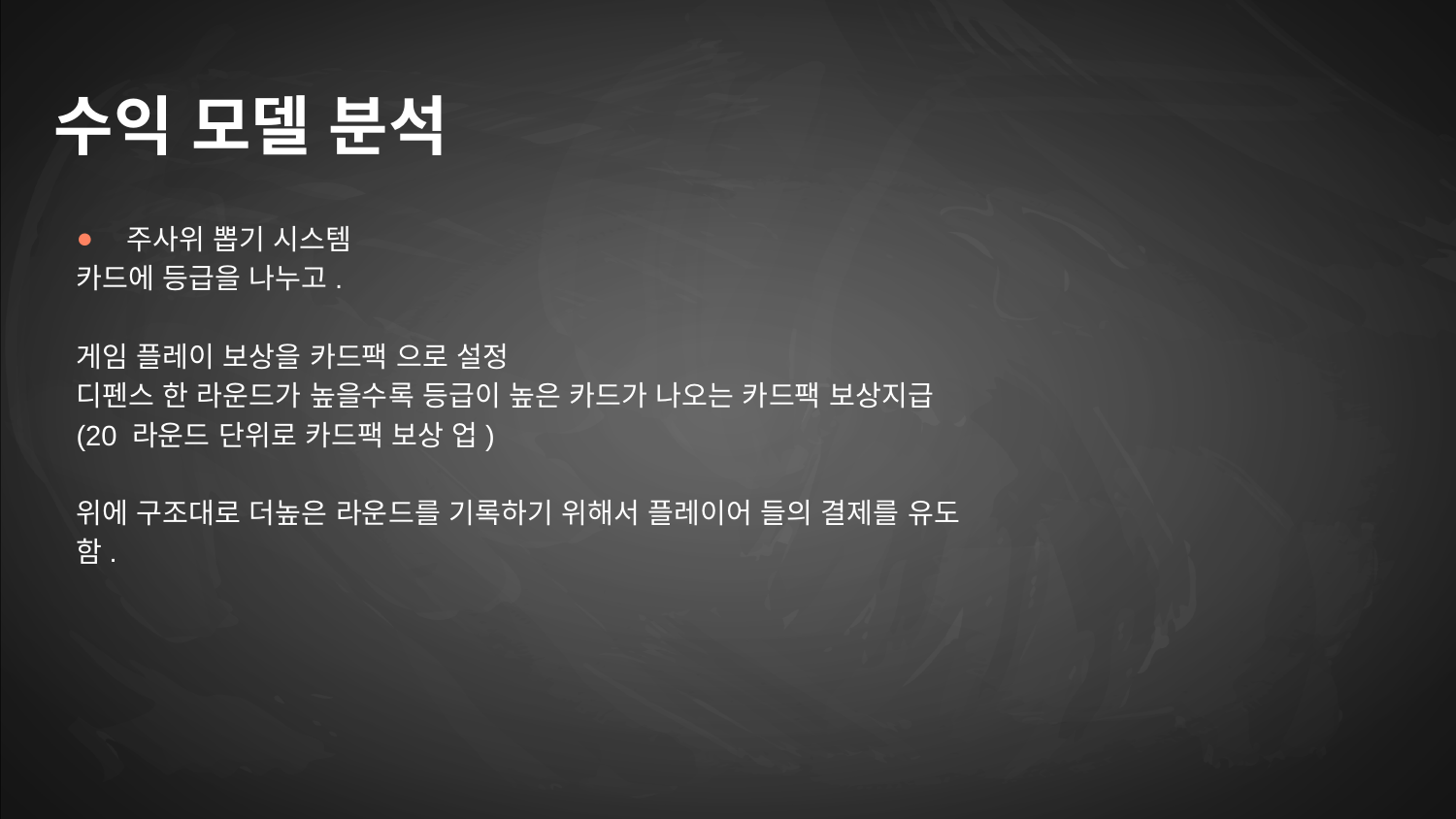

수익 모델 분석
주사위 뽑기 시스템
카드에 등급을 나누고.

게임 플레이 보상을 카드팩 으로 설정
디펜스 한 라운드가 높을수록 등급이 높은 카드가 나오는 카드팩 보상지급
(20 라운드 단위로 카드팩 보상 업)

위에 구조대로 더높은 라운드를 기록하기 위해서 플레이어 들의 결제를 유도함.